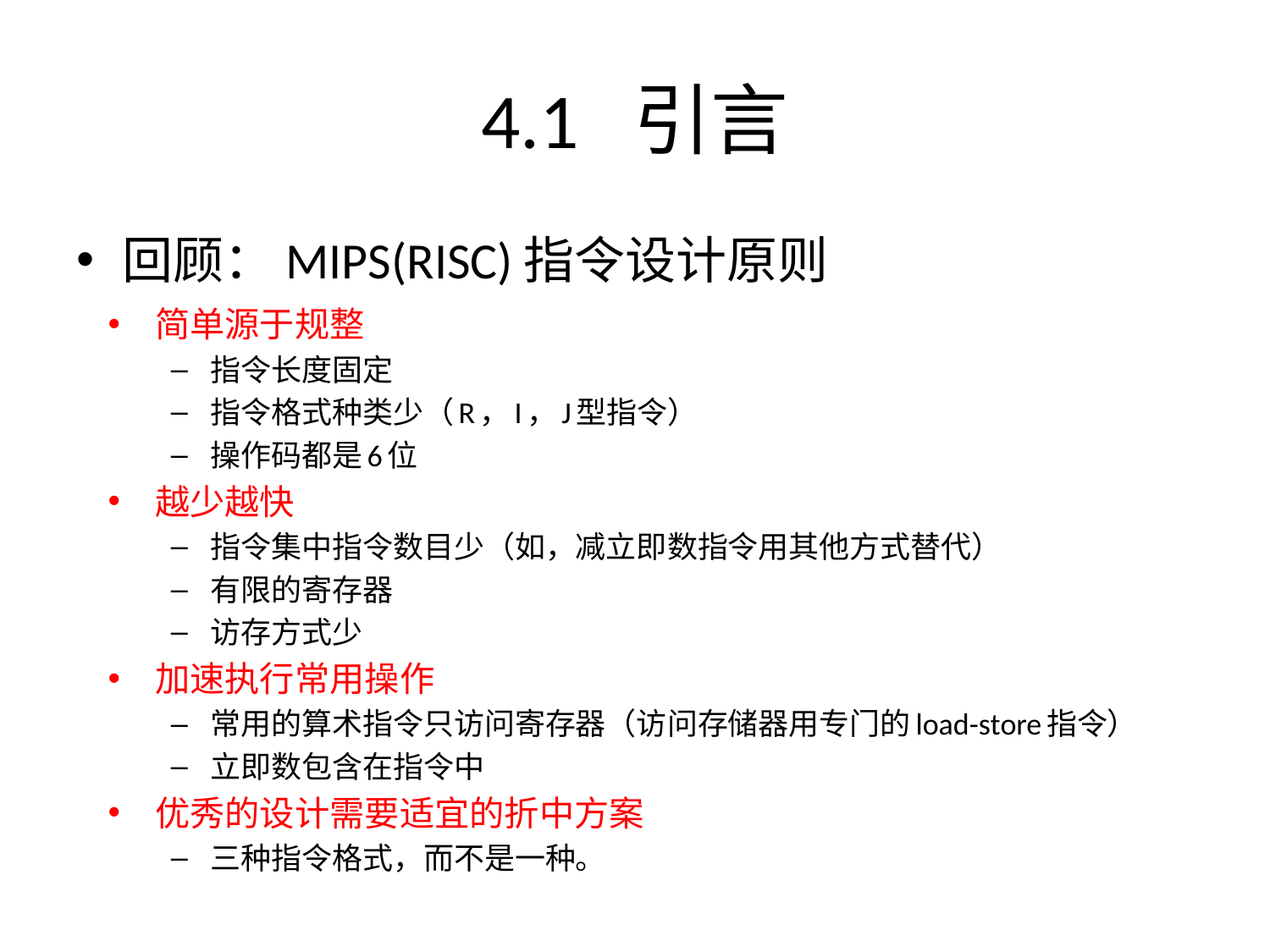

# 4.1  引言
回顾：MIPS(RISC)指令设计原则
简单源于规整
指令长度固定
指令格式种类少（R，I，J型指令）
操作码都是6位
越少越快
指令集中指令数目少（如，减立即数指令用其他方式替代）
有限的寄存器
访存方式少
加速执行常用操作
常用的算术指令只访问寄存器（访问存储器用专门的load-store指令）
立即数包含在指令中
优秀的设计需要适宜的折中方案
三种指令格式，而不是一种。